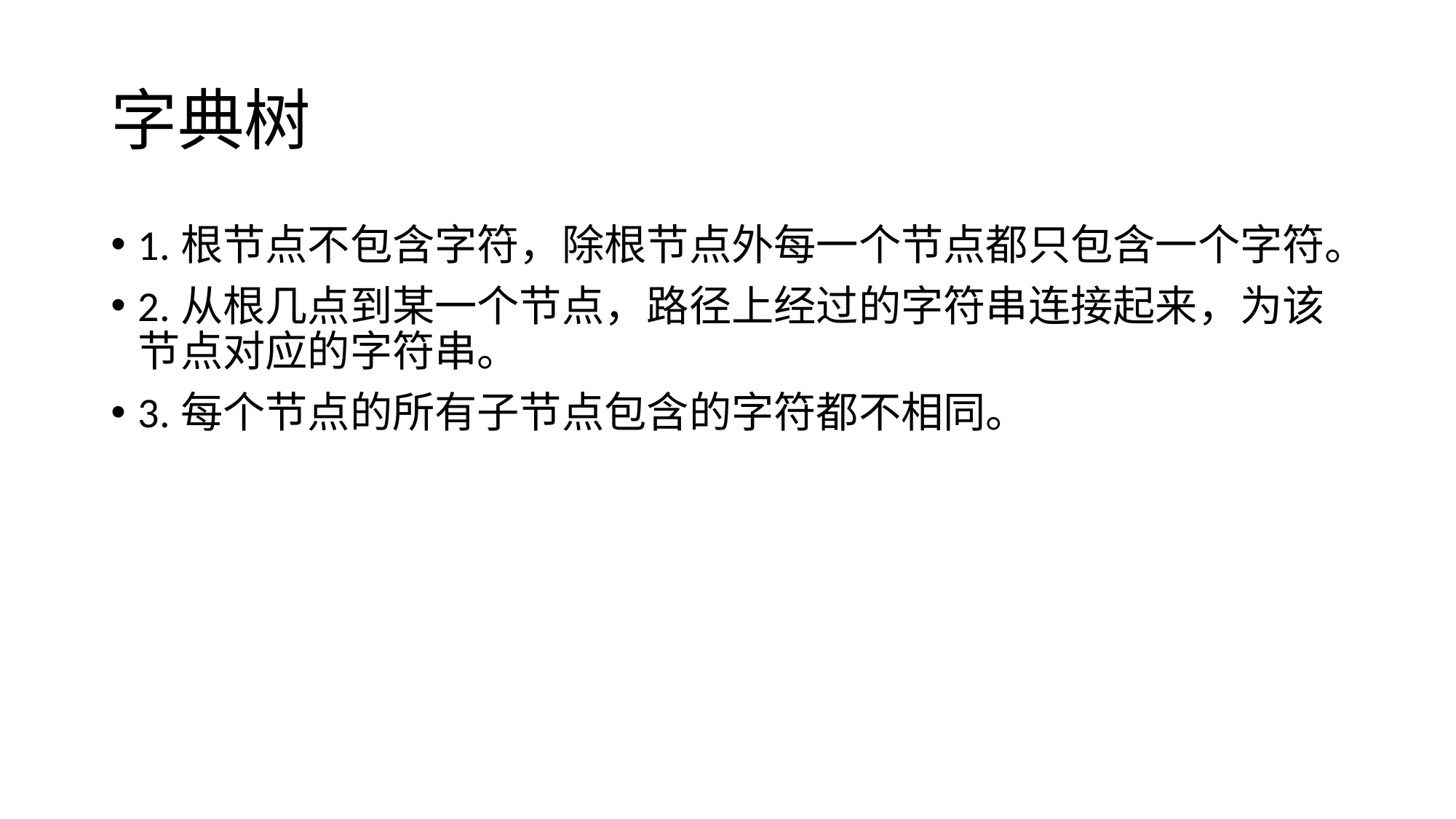

# 字典树
1.根节点不包含字符，除根节点外每一个节点都只包含一个字符。
2.从根几点到某一个节点，路径上经过的字符串连接起来，为该节点对应的字符串。
3.每个节点的所有子节点包含的字符都不相同。